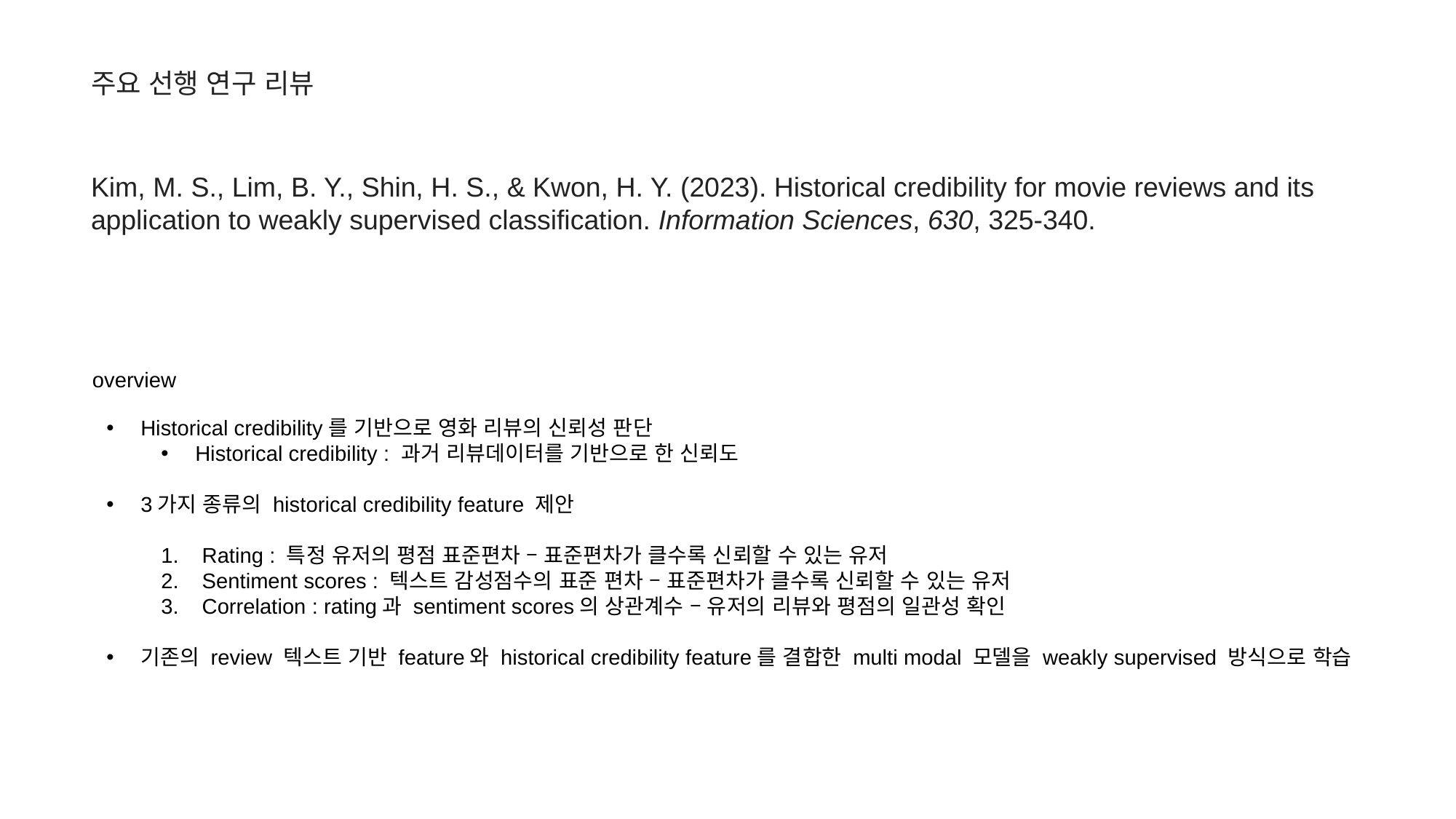

주요 선행 연구 리뷰
Kim, M. S., Lim, B. Y., Shin, H. S., & Kwon, H. Y. (2023). Historical credibility for movie reviews and its application to weakly supervised classification. Information Sciences, 630, 325-340.
overview
Historical credibility를 기반으로 영화 리뷰의 신뢰성 판단
Historical credibility : 과거 리뷰데이터를 기반으로 한 신뢰도

3가지 종류의 historical credibility feature 제안

Rating : 특정 유저의 평점 표준편차 – 표준편차가 클수록 신뢰할 수 있는 유저
Sentiment scores : 텍스트 감성점수의 표준 편차 – 표준편차가 클수록 신뢰할 수 있는 유저
Correlation : rating과 sentiment scores의 상관계수 – 유저의 리뷰와 평점의 일관성 확인

기존의 review 텍스트 기반 feature와 historical credibility feature를 결합한 multi modal 모델을 weakly supervised 방식으로 학습